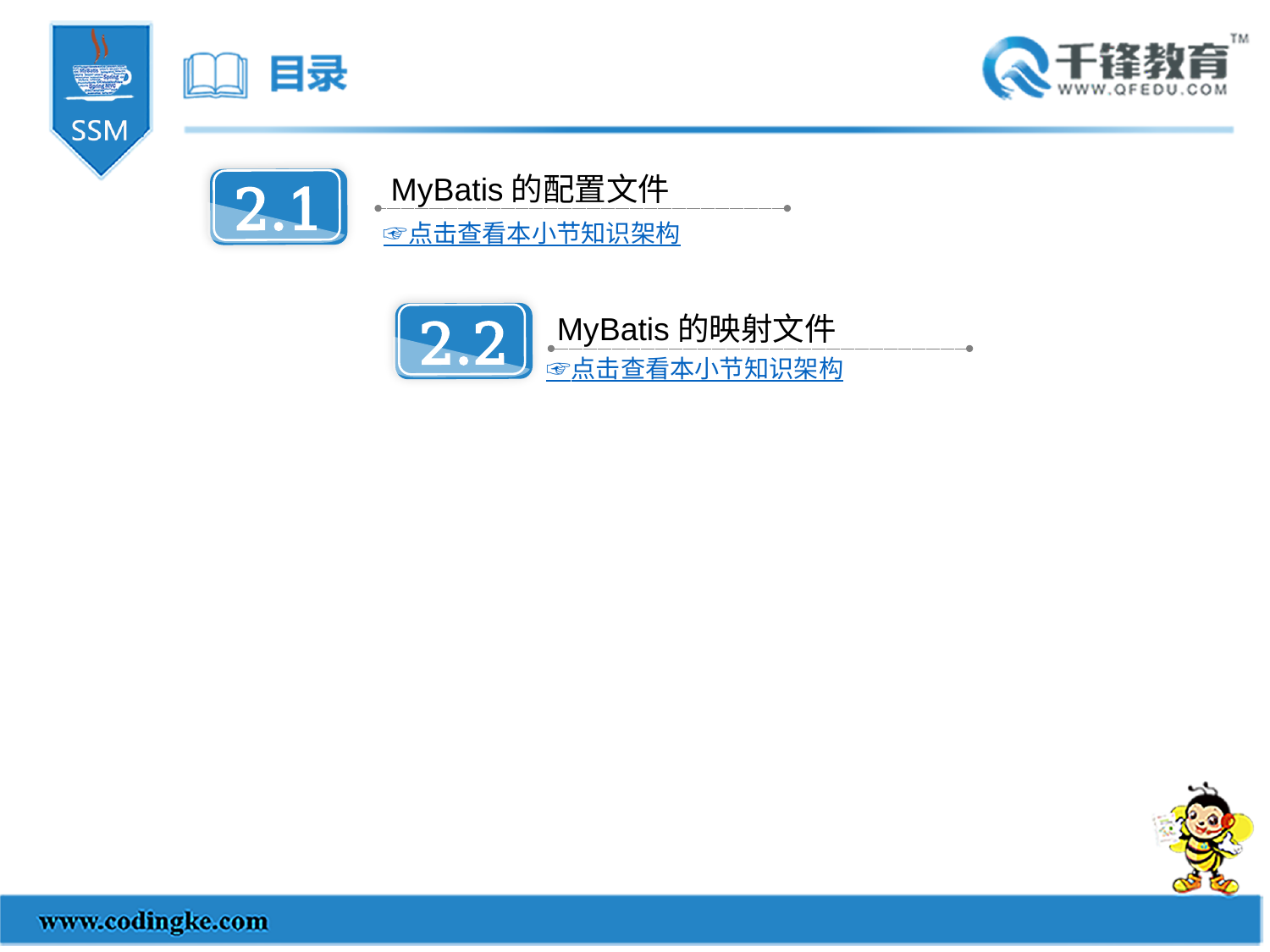

MyBatis的配置文件
2.1

☞点击查看本小节知识架构
MyBatis的映射文件

2.2

☞点击查看本小节知识架构